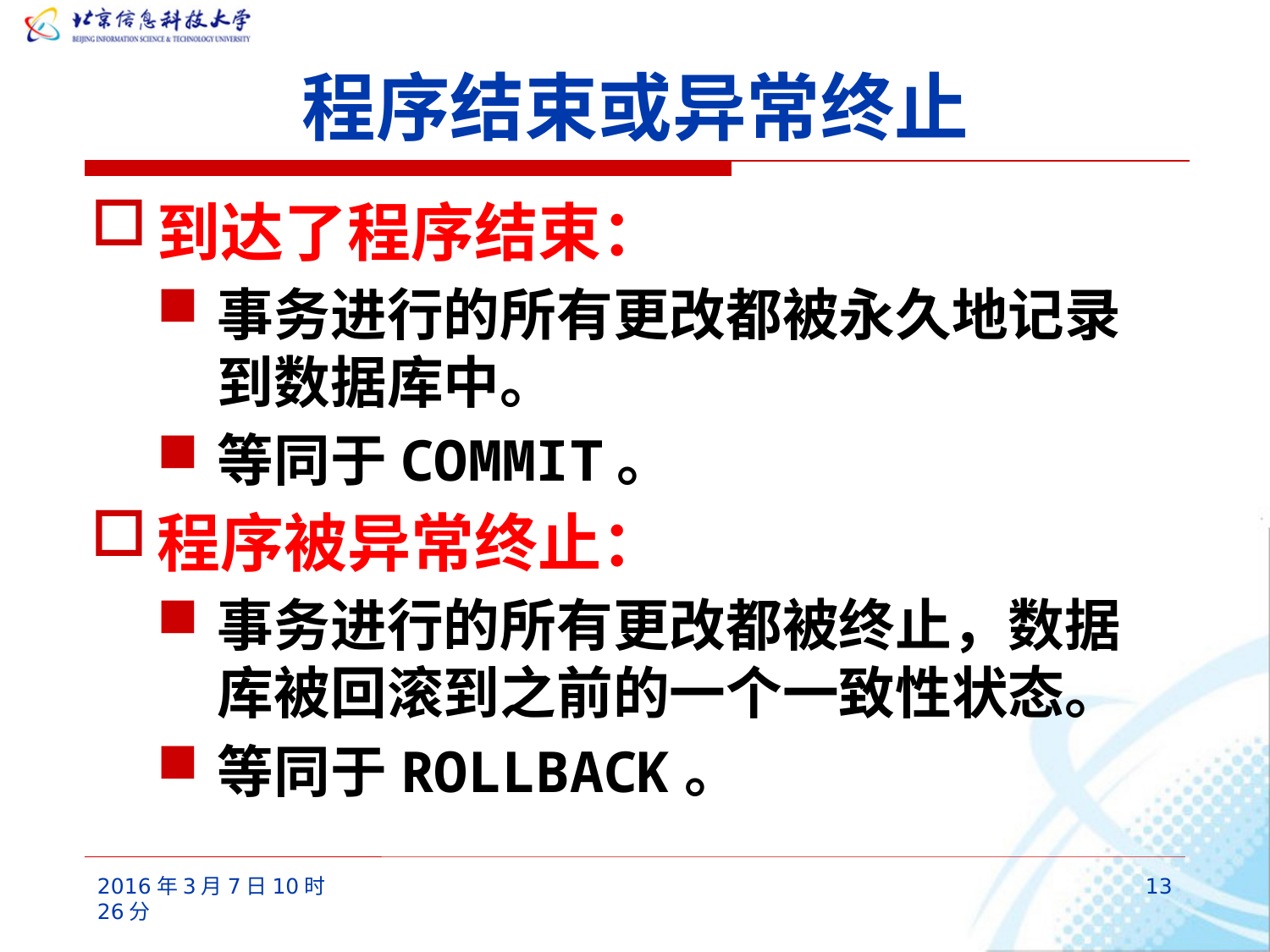

# 程序结束或异常终止
到达了程序结束：
事务进行的所有更改都被永久地记录到数据库中。
等同于COMMIT。
程序被异常终止：
事务进行的所有更改都被终止，数据库被回滚到之前的一个一致性状态。
等同于ROLLBACK。

2016年3月7日10时26分
13